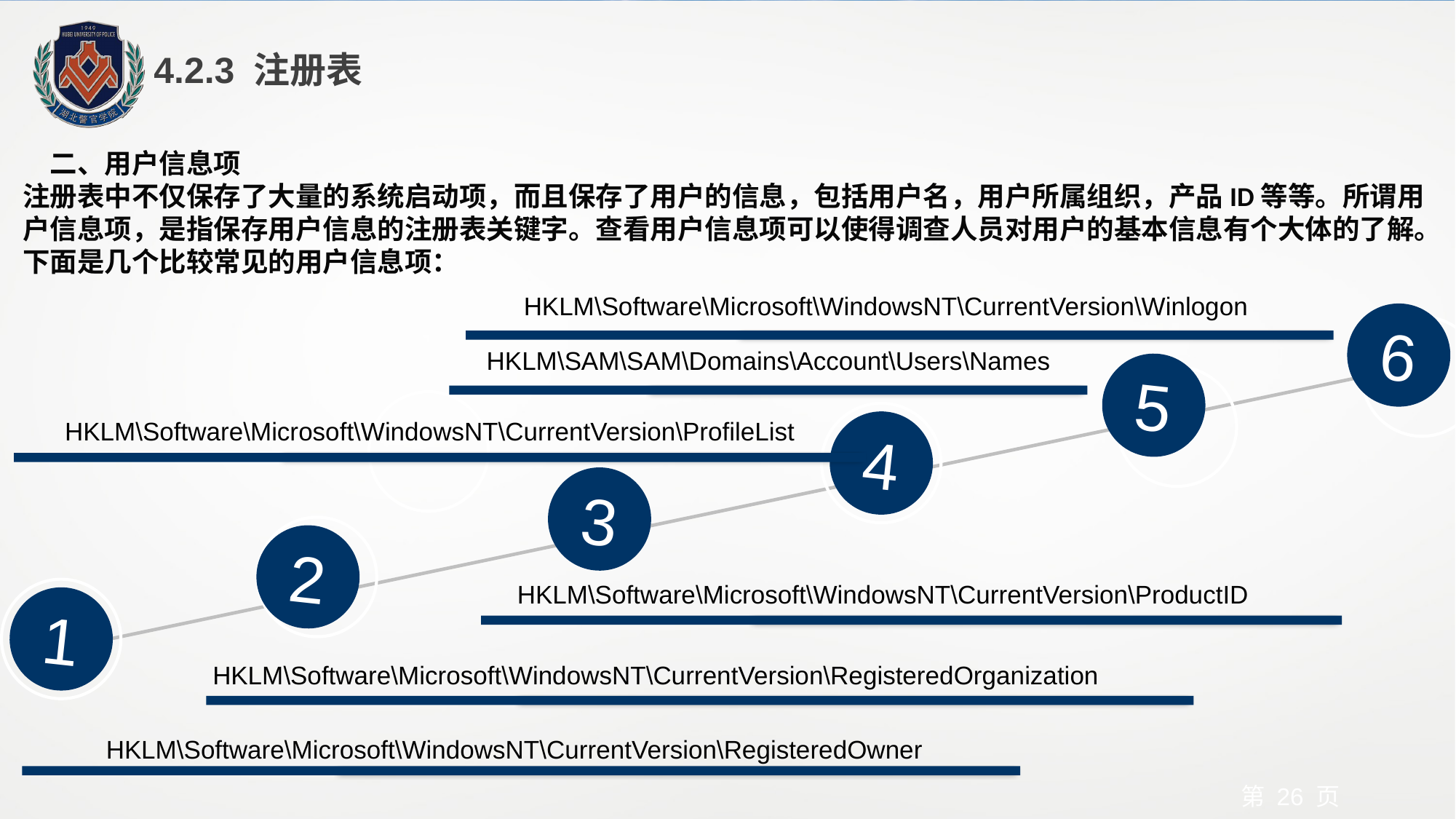

4.2.3 注册表

　二、用户信息项
注册表中不仅保存了大量的系统启动项，而且保存了用户的信息，包括用户名，用户所属组织，产品ID等等。所谓用户信息项，是指保存用户信息的注册表关键字。查看用户信息项可以使得调查人员对用户的基本信息有个大体的了解。下面是几个比较常见的用户信息项：
HKLM\Software\Microsoft\WindowsNT\CurrentVersion\Winlogon

6

HKLM\SAM\SAM\Domains\Account\Users\Names

5

3

4
HKLM\Software\Microsoft\WindowsNT\CurrentVersion\ProfileList

2
HKLM\Software\Microsoft\WindowsNT\CurrentVersion\ProductID

1
HKLM\Software\Microsoft\WindowsNT\CurrentVersion\RegisteredOrganization

HKLM\Software\Microsoft\WindowsNT\CurrentVersion\RegisteredOwner